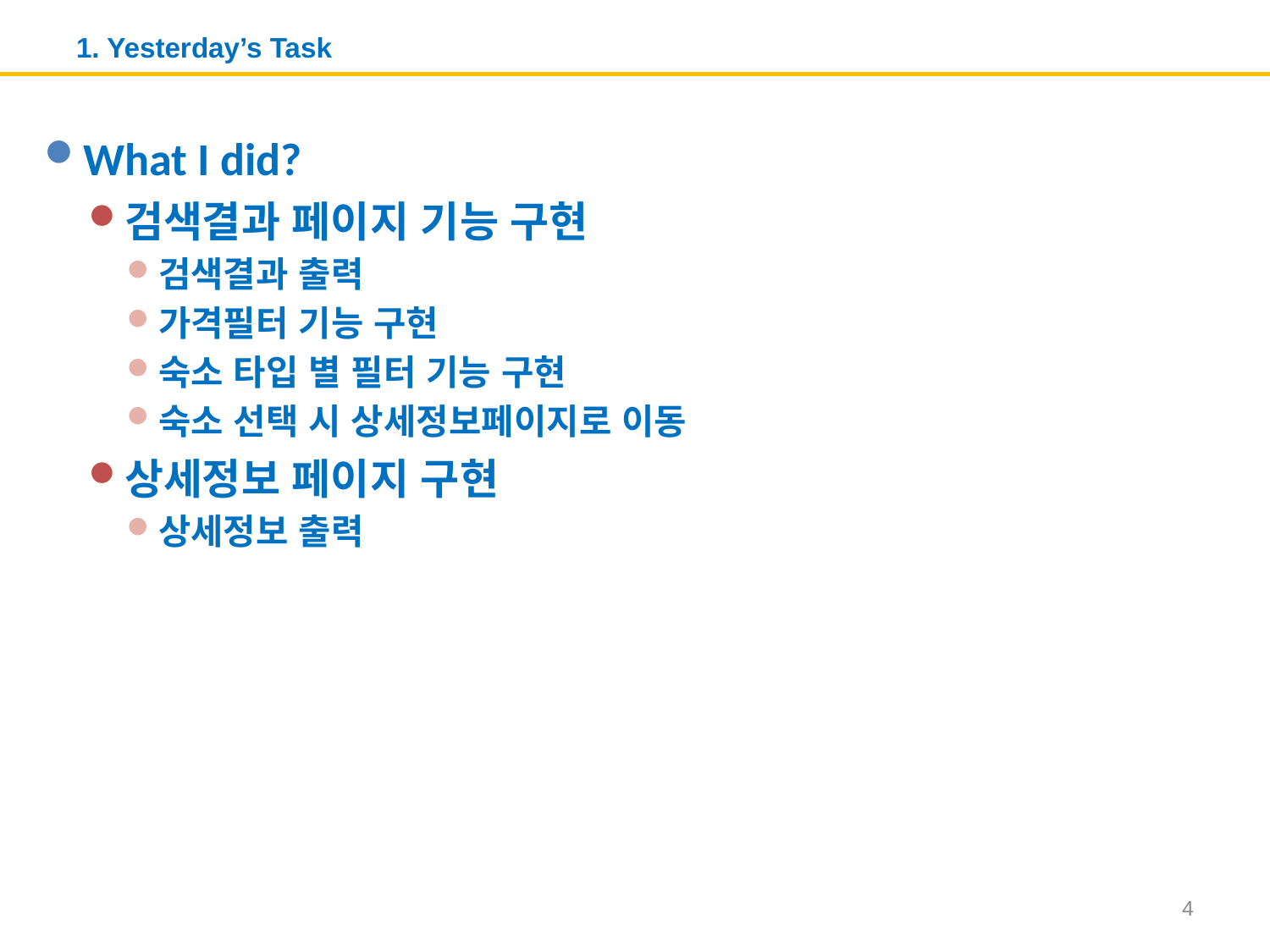

# 1. Yesterday’s Task
What I did?
검색결과 페이지 기능 구현
검색결과 출력
가격필터 기능 구현
숙소 타입 별 필터 기능 구현
숙소 선택 시 상세정보페이지로 이동
상세정보 페이지 구현
상세정보 출력
4